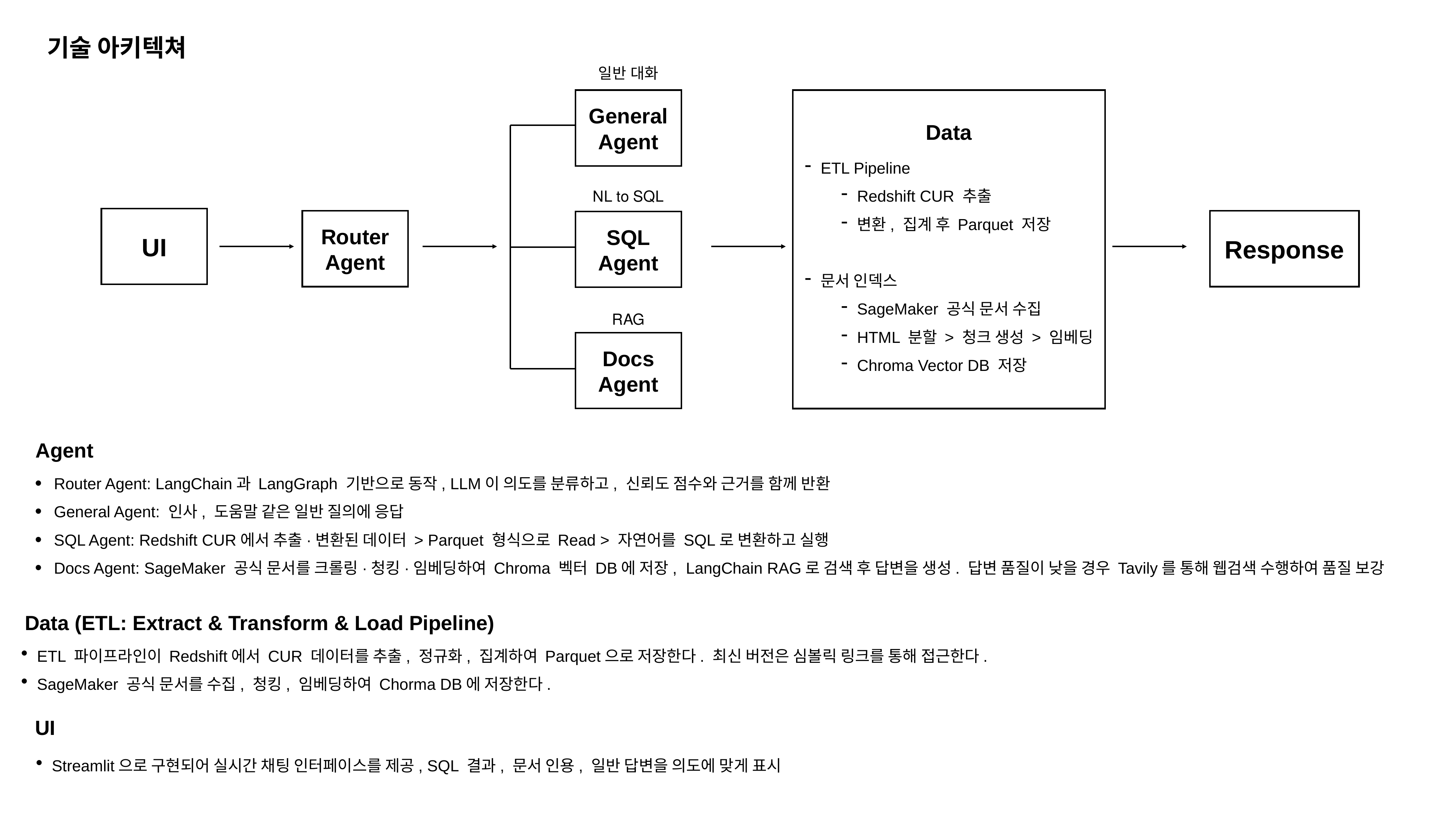

기술 아키텍쳐
일반 대화
General
Agent

Data

ETL Pipeline
Redshift CUR 추출
변환, 집계 후 Parquet 저장

문서 인덱스
SageMaker 공식 문서 수집
HTML 분할 > 청크 생성 > 임베딩
Chroma Vector DB 저장
NL to SQL
UI
Router
Agent
Response
SQL
Agent

RAG
Docs
Agent

Agent
Router Agent: LangChain과 LangGraph 기반으로 동작, LLM이 의도를 분류하고, 신뢰도 점수와 근거를 함께 반환
General Agent: 인사, 도움말 같은 일반 질의에 응답
SQL Agent: Redshift CUR에서 추출·변환된 데이터 > Parquet 형식으로 Read > 자연어를 SQL로 변환하고 실행
Docs Agent: SageMaker 공식 문서를 크롤링·청킹·임베딩하여 Chroma 벡터 DB에 저장,  LangChain RAG로 검색 후 답변을 생성. 답변 품질이 낮을 경우 Tavily를 통해 웹검색 수행하여 품질 보강
Data (ETL: Extract & Transform & Load Pipeline)
ETL 파이프라인이 Redshift에서 CUR 데이터를 추출, 정규화, 집계하여 Parquet으로 저장한다. 최신 버전은 심볼릭 링크를 통해 접근한다.
SageMaker 공식 문서를 수집, 청킹, 임베딩하여 Chorma DB에 저장한다.
UI
Streamlit으로 구현되어 실시간 채팅 인터페이스를 제공, SQL 결과, 문서 인용, 일반 답변을 의도에 맞게 표시